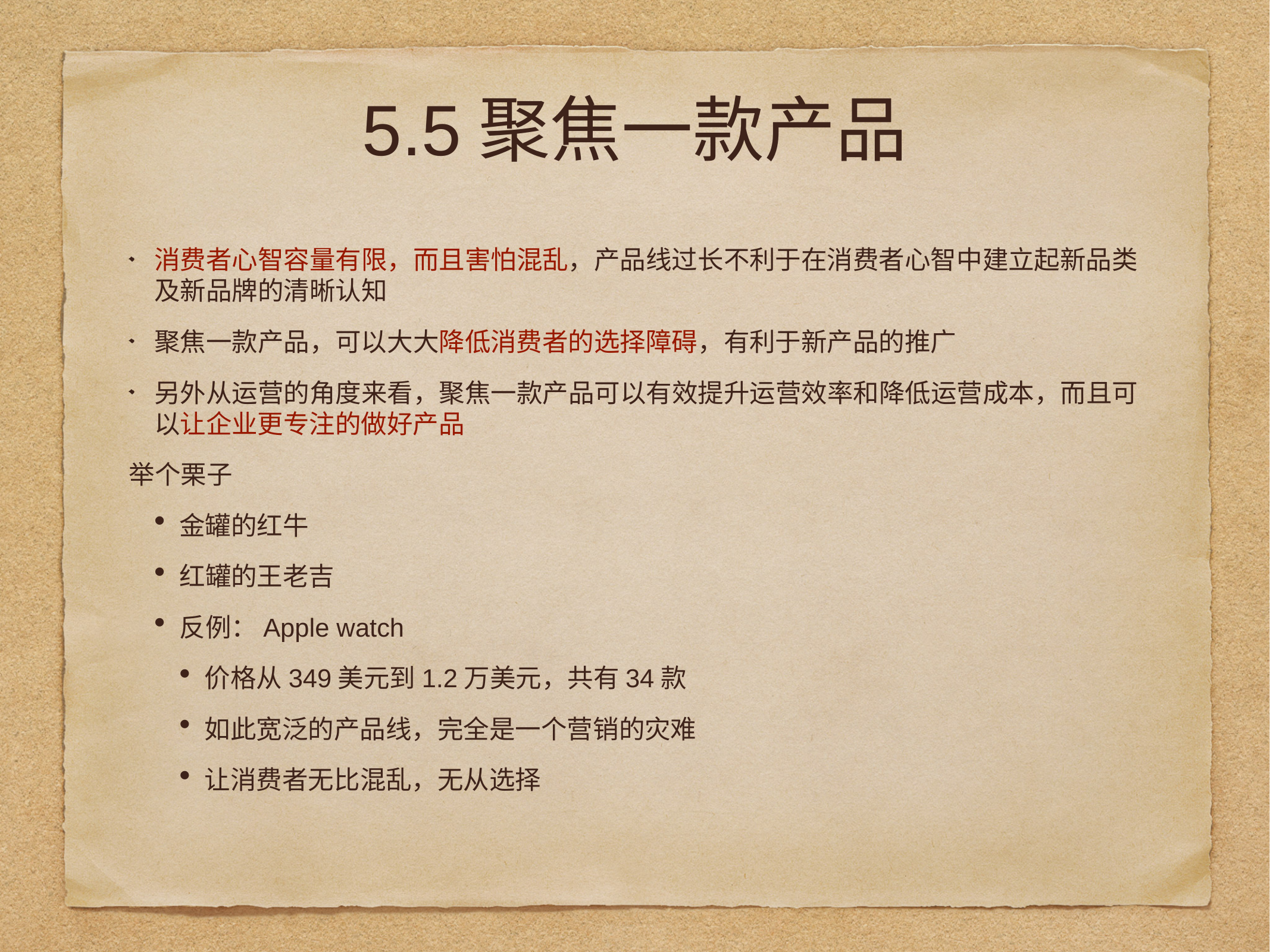

# 5.5聚焦一款产品
消费者心智容量有限，而且害怕混乱，产品线过长不利于在消费者心智中建立起新品类及新品牌的清晰认知
聚焦一款产品，可以大大降低消费者的选择障碍，有利于新产品的推广
另外从运营的角度来看，聚焦一款产品可以有效提升运营效率和降低运营成本，而且可以让企业更专注的做好产品
举个栗子
金罐的红牛
红罐的王老吉
反例：Apple watch
价格从349美元到1.2万美元，共有34款
如此宽泛的产品线，完全是一个营销的灾难
让消费者无比混乱，无从选择